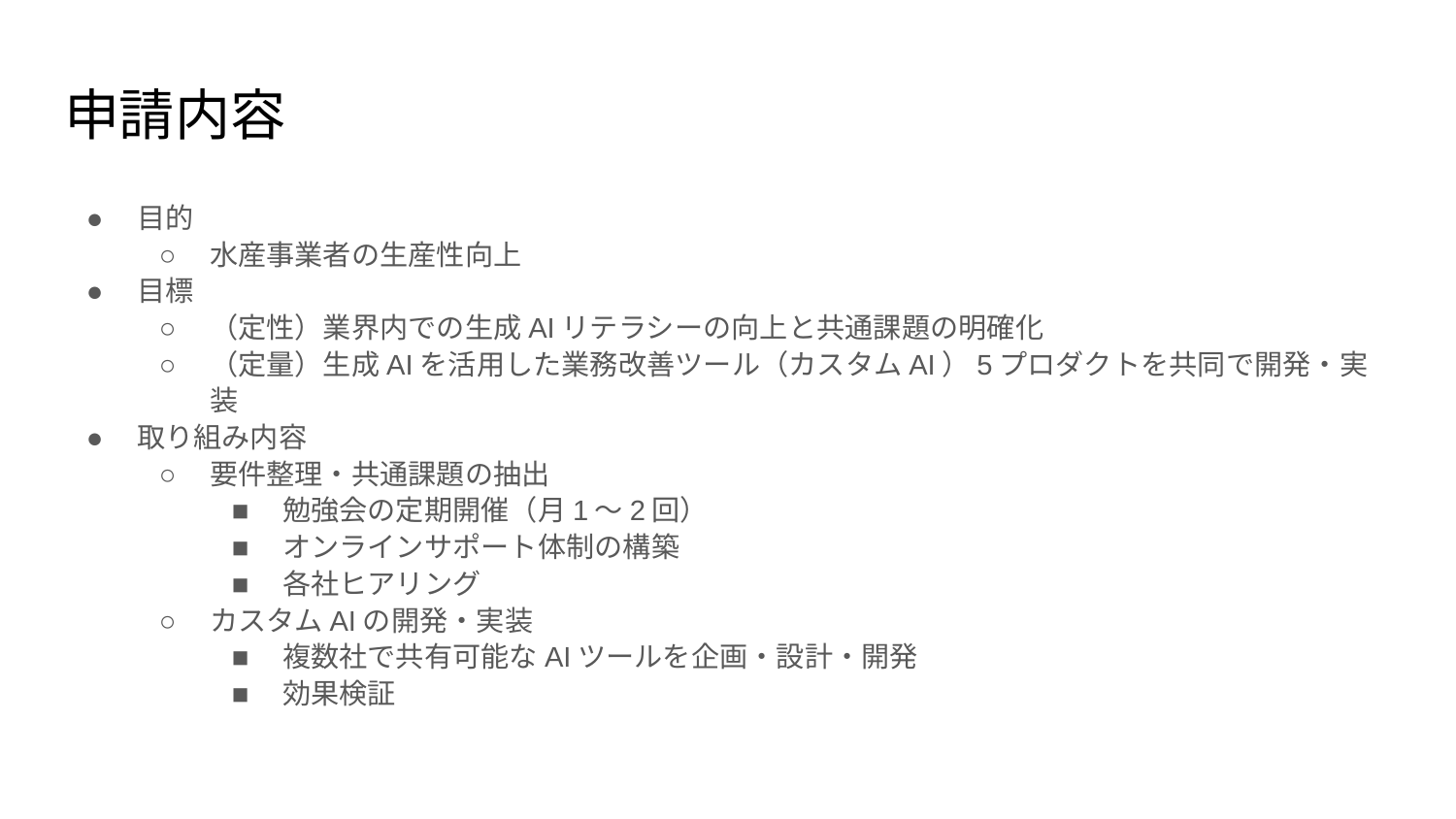

# 申請内容
目的
水産事業者の生産性向上
目標
（定性）業界内での生成AIリテラシーの向上と共通課題の明確化
（定量）生成AIを活用した業務改善ツール（カスタムAI）5プロダクトを共同で開発・実装
取り組み内容
要件整理・共通課題の抽出
勉強会の定期開催（月1～2回）
オンラインサポート体制の構築
各社ヒアリング
カスタムAIの開発・実装
複数社で共有可能なAIツールを企画・設計・開発
効果検証